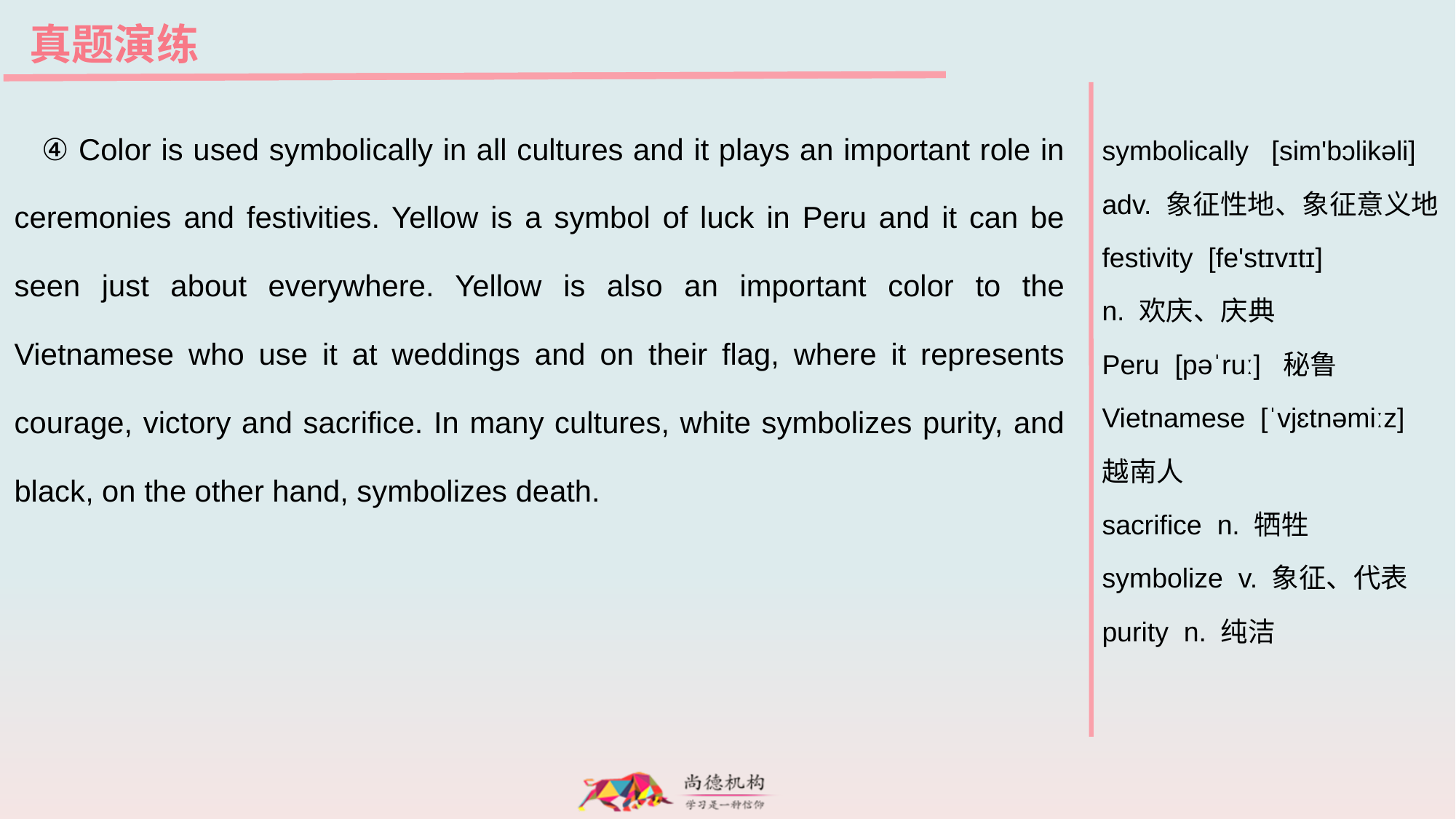

真题演练
④ Color is used symbolically in all cultures and it plays an important role in ceremonies and festivities. Yellow is a symbol of luck in Peru and it can be seen just about everywhere. Yellow is also an important color to the Vietnamese who use it at weddings and on their flag, where it represents courage, victory and sacrifice. In many cultures, white symbolizes purity, and black, on the other hand, symbolizes death.
symbolically   [sim'bɔlikəli]
adv. 象征性地、象征意义地
festivity  [fe'stɪvɪtɪ]
n. 欢庆、庆典
Peru  [pəˈruː]  秘鲁
Vietnamese  [ˈvjɛtnəmiːz]
越南人
sacrifice  n. 牺牲
symbolize  v. 象征、代表
purity  n. 纯洁